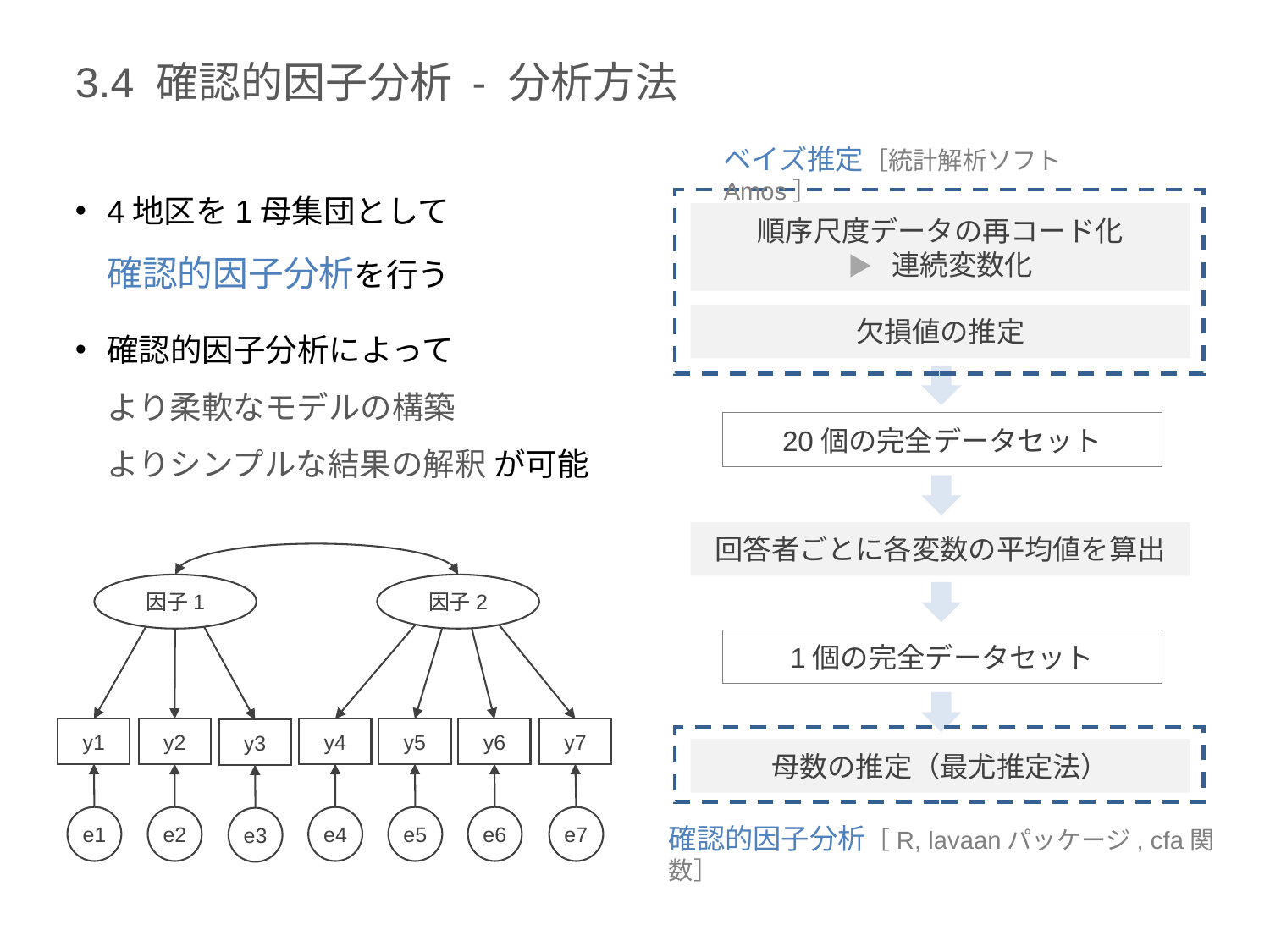

# 3.4 確認的因子分析 - 分析方法
ベイズ推定［統計解析ソフトAmos］
4地区を1母集団として　　　　　　確認的因子分析を行う
確認的因子分析によって　　　　　より柔軟なモデルの構築　　　　　よりシンプルな結果の解釈 が可能

順序尺度データの再コード化
▶  連続変数化
欠損値の推定

20個の完全データセット

回答者ごとに各変数の平均値を算出
因子1
因子2
y1
y2
y4
y5
y6
y7
y3
e1
e2
e4
e5
e6
e7
e3

1個の完全データセット

母数の推定（最尤推定法）
確認的因子分析［R, lavaanパッケージ, cfa関数］